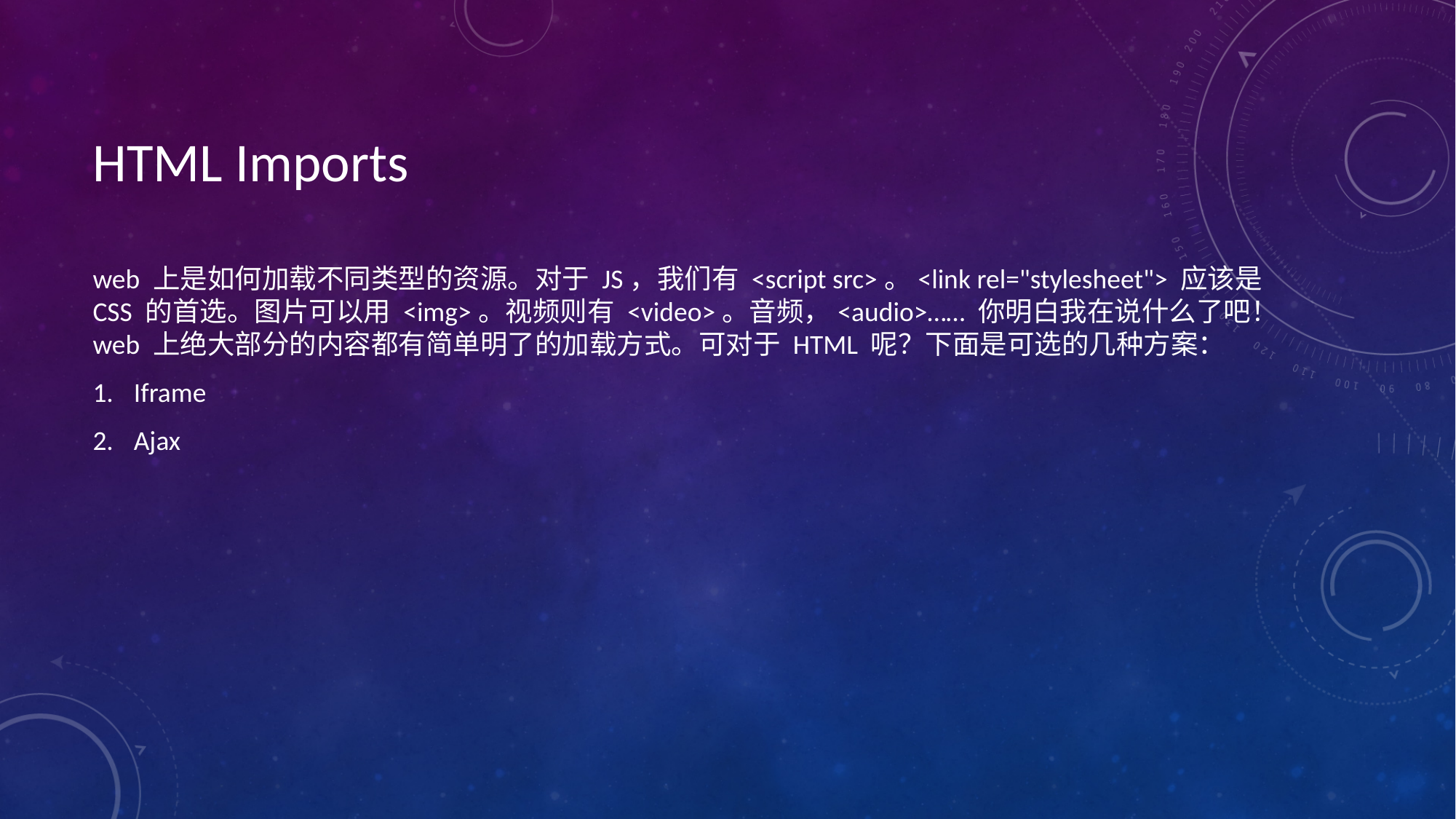

# HTML Imports
web 上是如何加载不同类型的资源。对于 JS，我们有 <script src>。<link rel="stylesheet"> 应该是 CSS 的首选。图片可以用 <img>。视频则有 <video>。音频，<audio>…… 你明白我在说什么了吧！ web 上绝大部分的内容都有简单明了的加载方式。可对于 HTML 呢？下面是可选的几种方案：
Iframe
Ajax